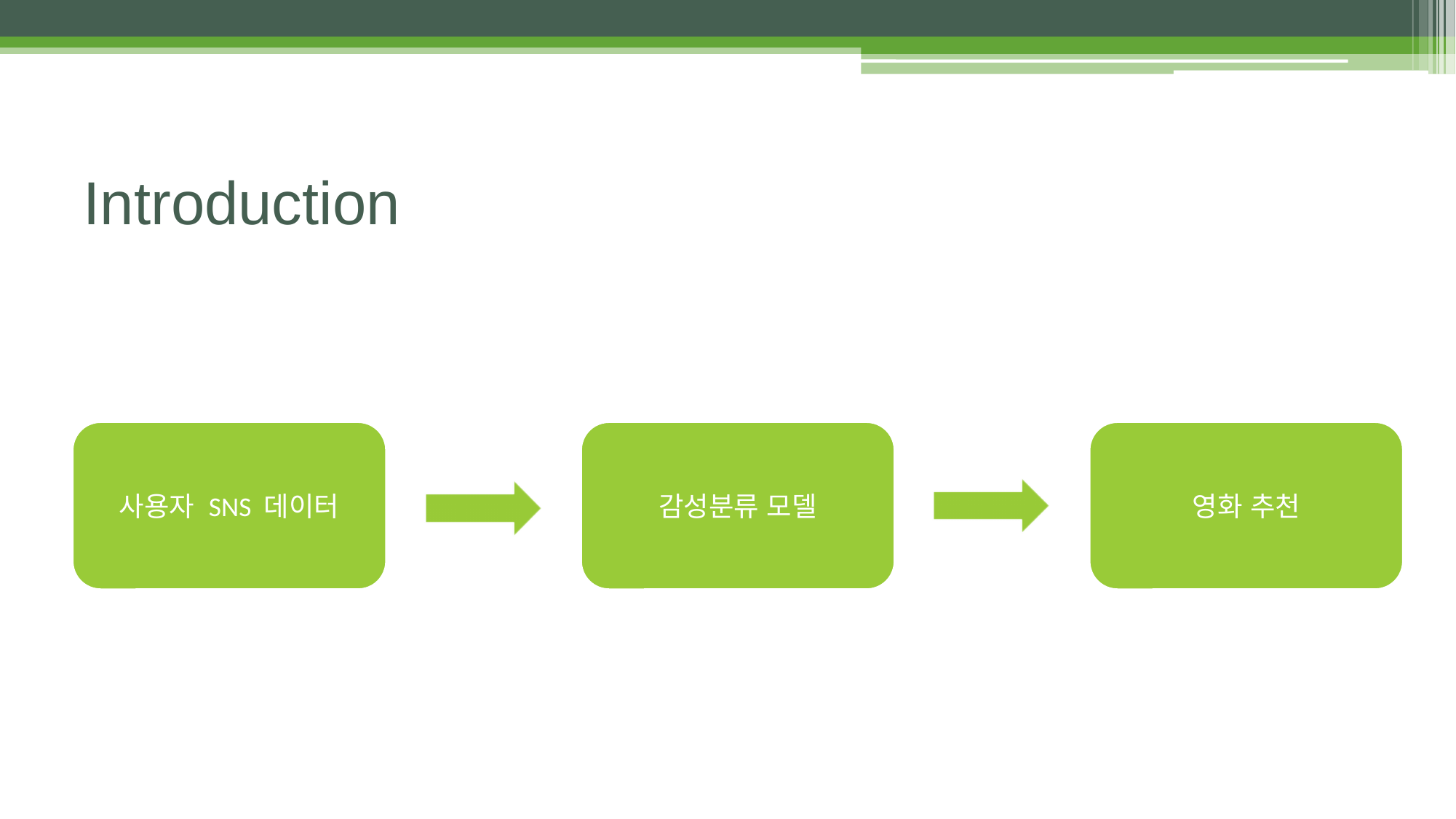

# Introduction
사용자 SNS 데이터
감성분류 모델
영화 추천